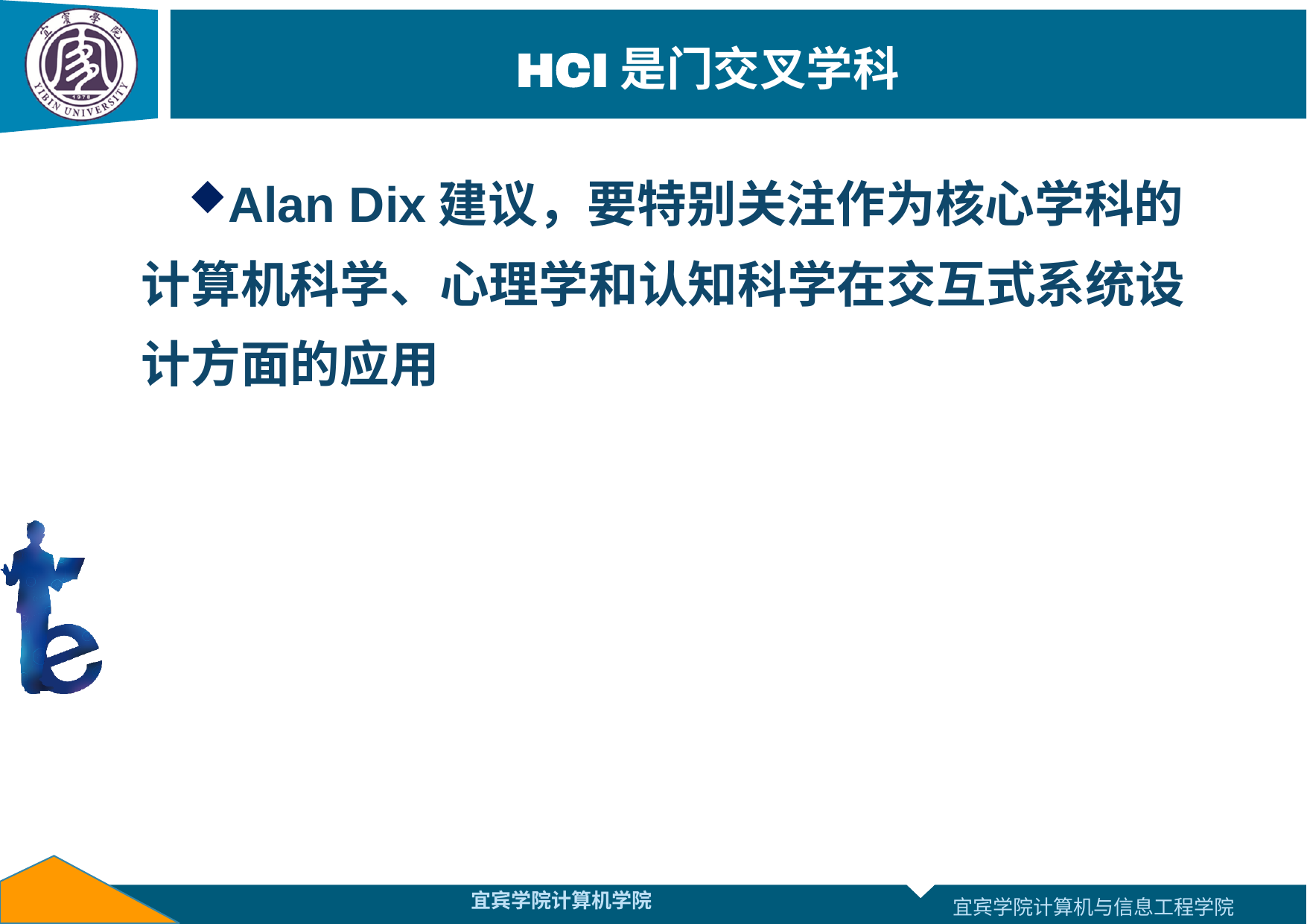

# HCI是门交叉学科
Alan Dix建议，要特别关注作为核心学科的计算机科学、心理学和认知科学在交互式系统设计方面的应用

12
宜宾学院计算机学院